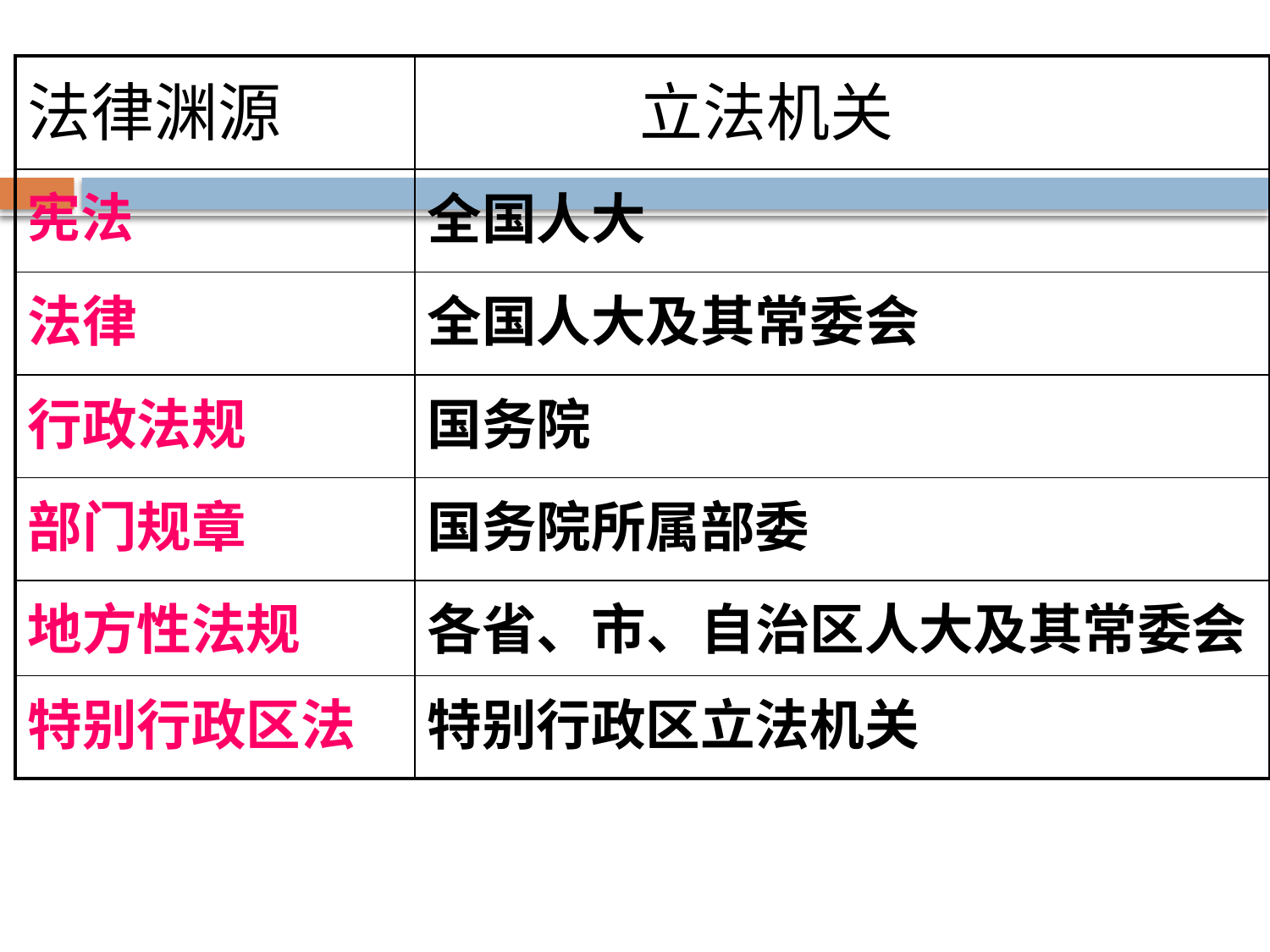

| 法律渊源 | 立法机关 |
| --- | --- |
| 宪法 | 全国人大 |
| 法律 | 全国人大及其常委会 |
| 行政法规 | 国务院 |
| 部门规章 | 国务院所属部委 |
| 地方性法规 | 各省、市、自治区人大及其常委会 |
| 特别行政区法 | 特别行政区立法机关 |